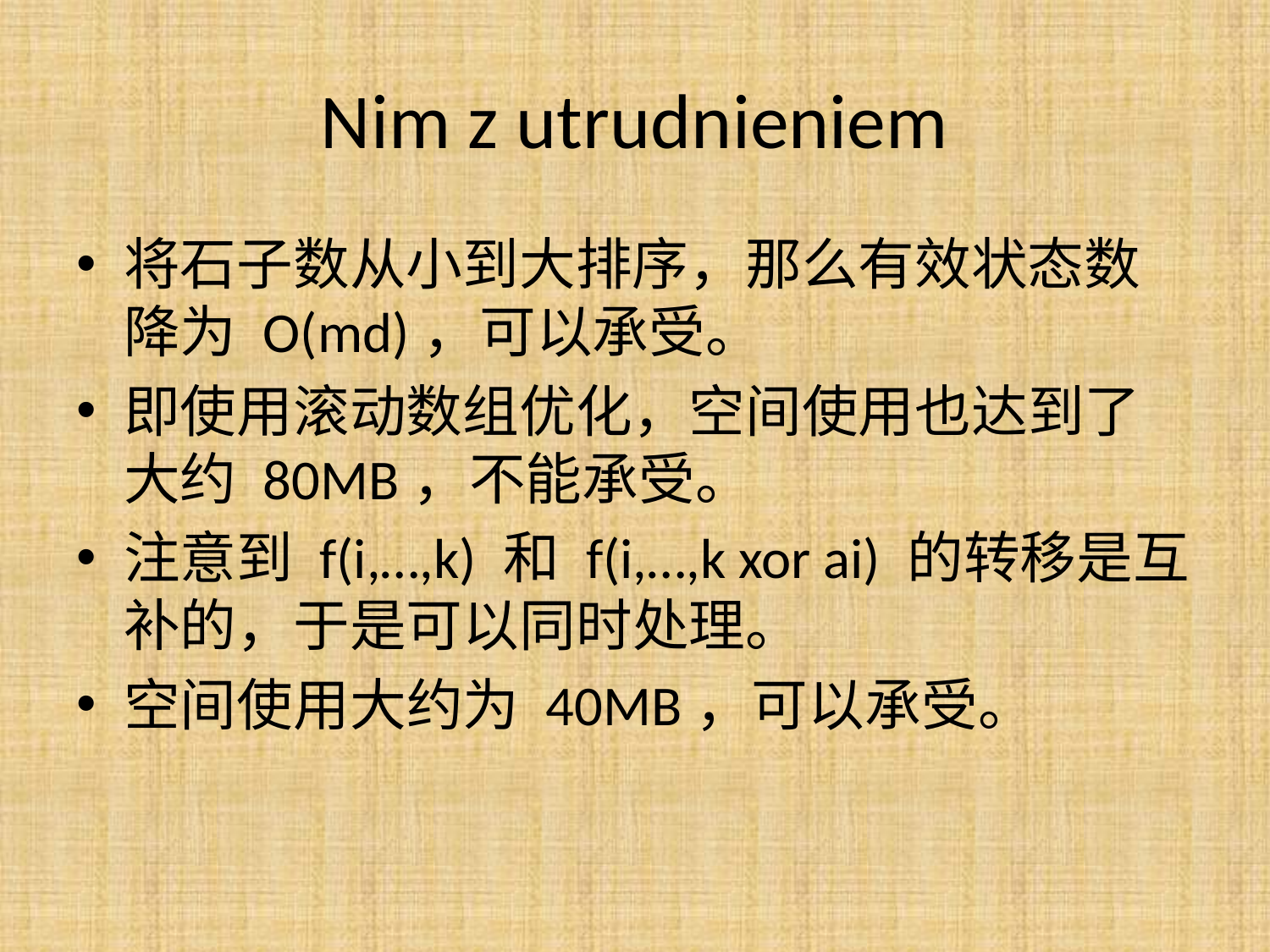

# Nim z utrudnieniem
将石子数从小到大排序，那么有效状态数降为 O(md)，可以承受。
即使用滚动数组优化，空间使用也达到了大约 80MB，不能承受。
注意到 f(i,…,k) 和 f(i,…,k xor ai) 的转移是互补的，于是可以同时处理。
空间使用大约为 40MB，可以承受。